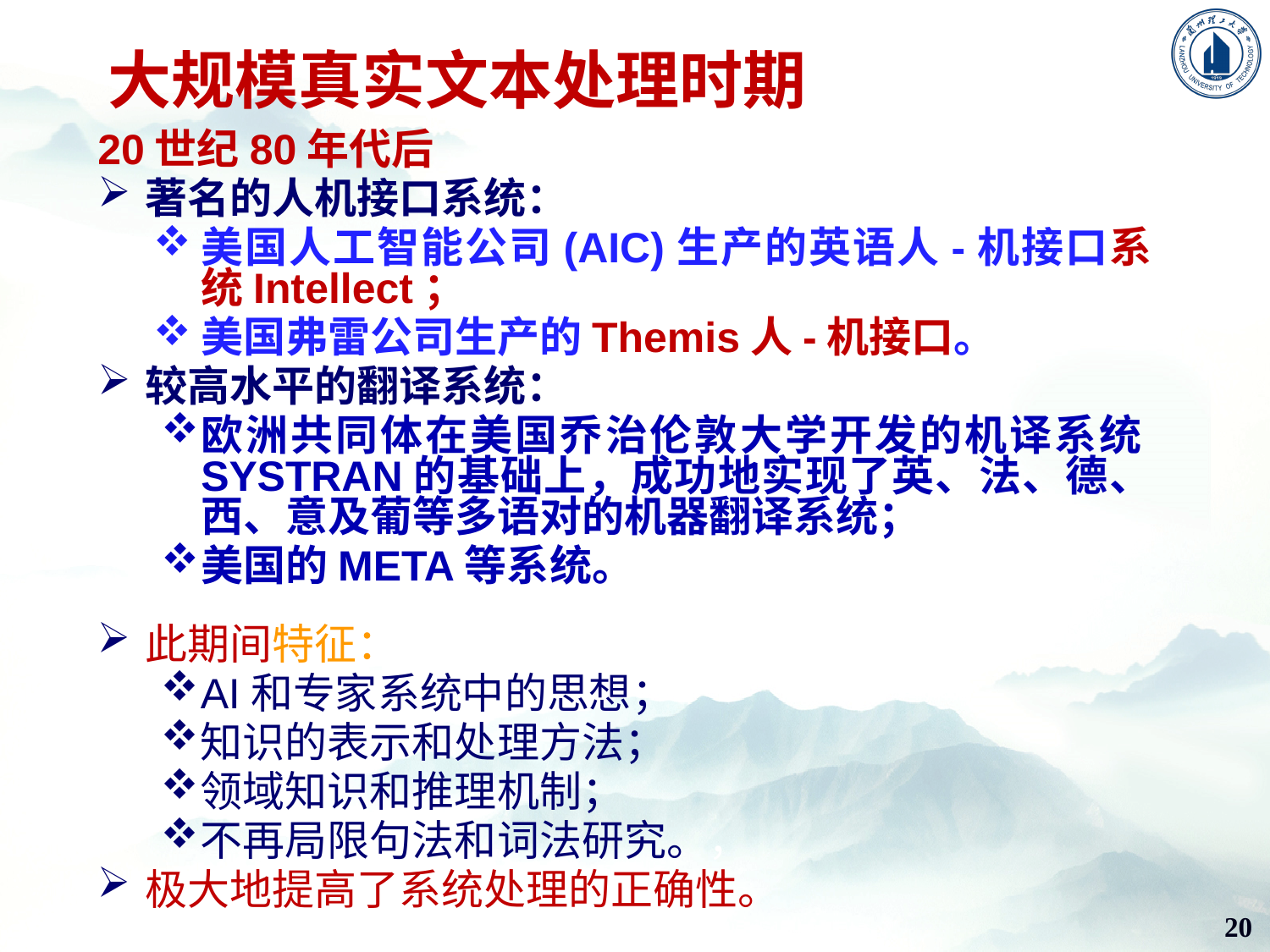

# 大规模真实文本处理时期
20世纪80年代后
著名的人机接口系统：
美国人工智能公司(AIC)生产的英语人-机接口系统Intellect；
美国弗雷公司生产的Themis人-机接口。
较高水平的翻译系统：
欧洲共同体在美国乔治伦敦大学开发的机译系统SYSTRAN的基础上，成功地实现了英、法、德、西、意及葡等多语对的机器翻译系统；
美国的META等系统。
此期间特征：
AI和专家系统中的思想；
知识的表示和处理方法；
领域知识和推理机制；
不再局限句法和词法研究。，
极大地提高了系统处理的正确性。

20